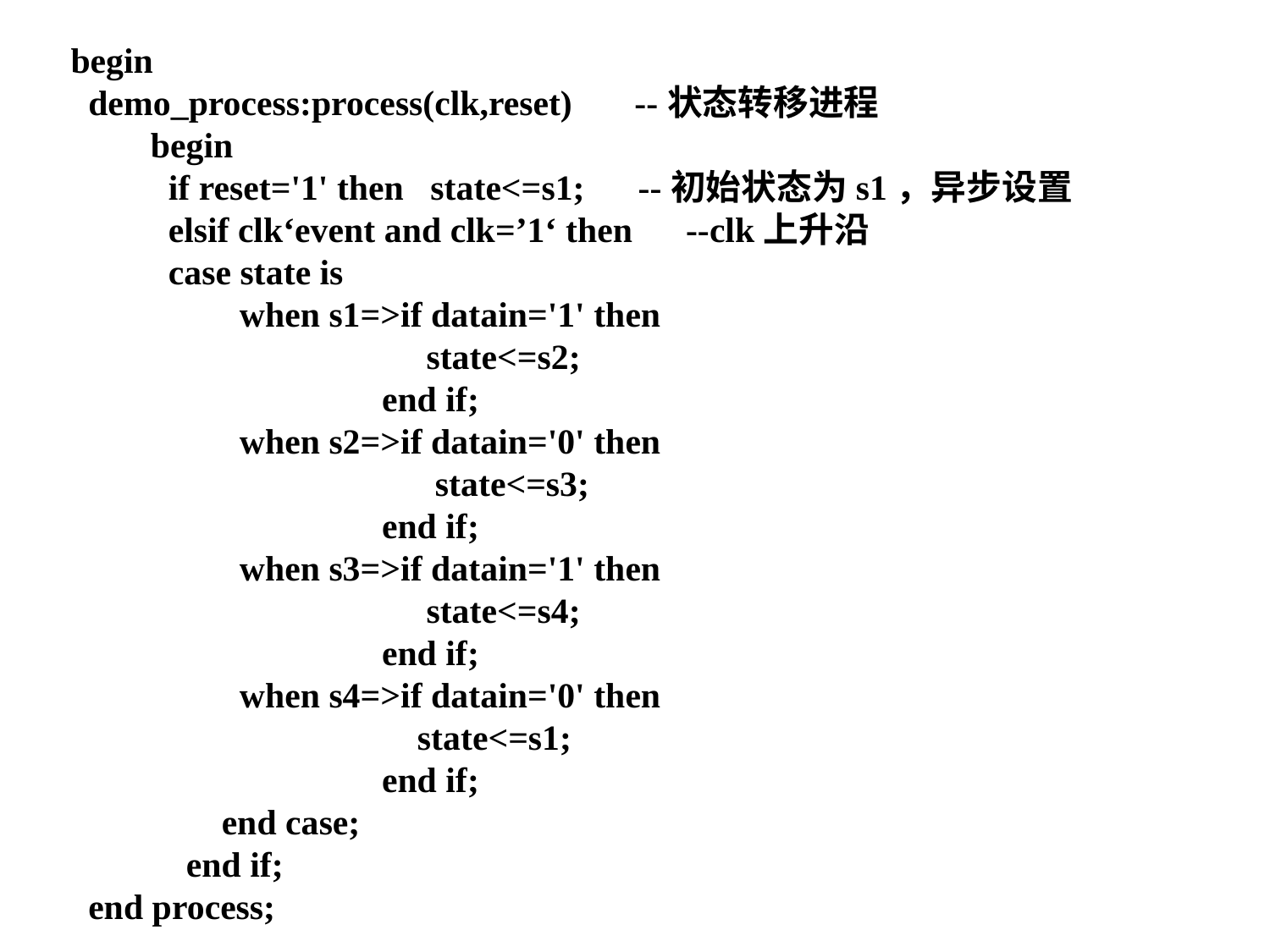

begin
  demo_process:process(clk,reset)       --状态转移进程
         begin
           if reset='1' then   state<=s1;      --初始状态为s1，异步设置
           elsif clk‘event and clk=’1‘ then      --clk上升沿
           case state is
                   when s1=>if datain='1' then
                                        state<=s2;
                                   end if;
                   when s2=>if datain='0' then
                                         state<=s3;
                                   end if;
                   when s3=>if datain='1' then
                                        state<=s4;
                                   end if;
                   when s4=>if datain='0' then
                                       state<=s1;
                                   end if;
                 end case;
             end if;
  end process;